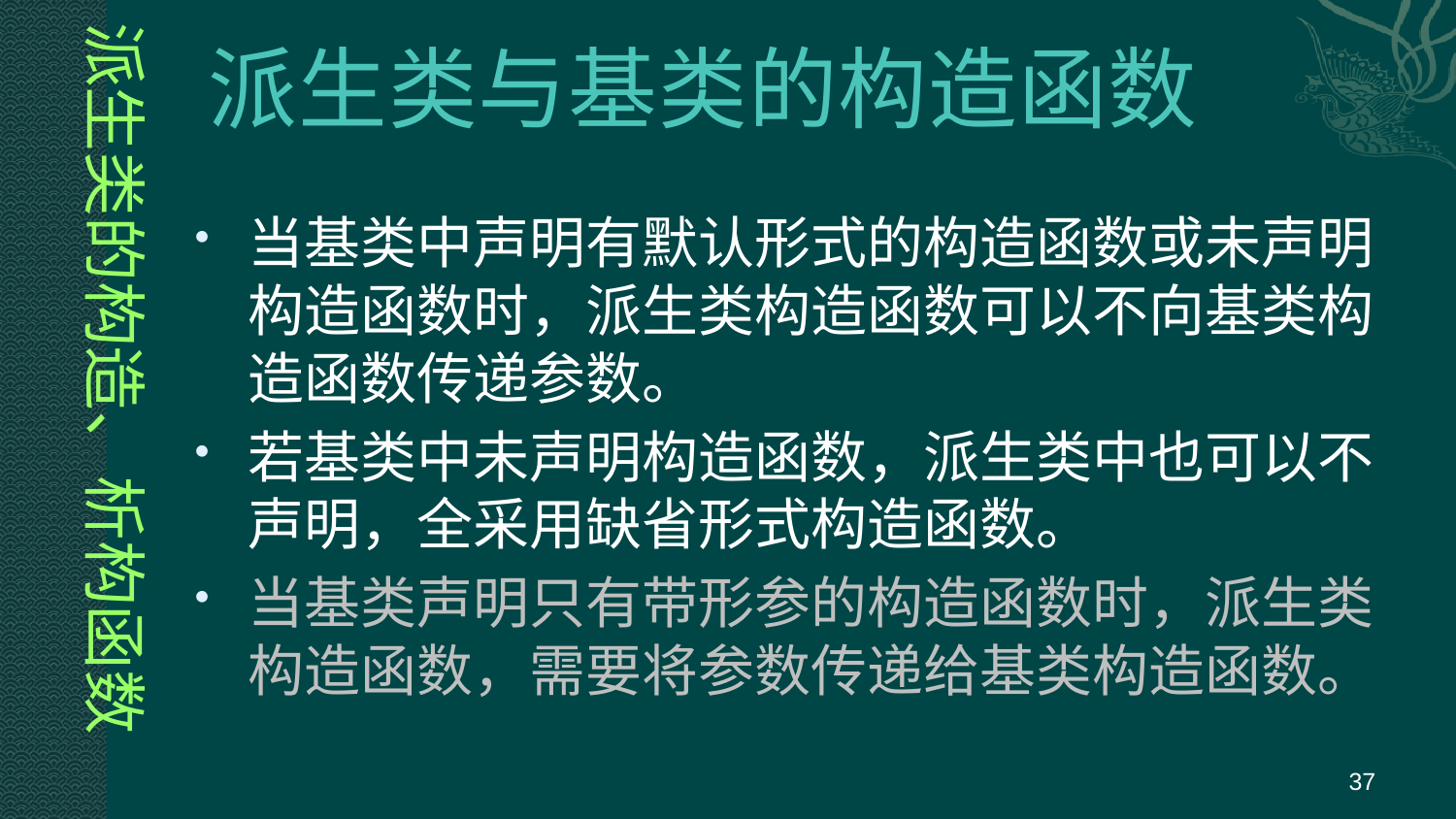

派生类的构造、析构函数
# 派生类与基类的构造函数
当基类中声明有默认形式的构造函数或未声明构造函数时，派生类构造函数可以不向基类构造函数传递参数。
若基类中未声明构造函数，派生类中也可以不声明，全采用缺省形式构造函数。
当基类声明只有带形参的构造函数时，派生类构造函数，需要将参数传递给基类构造函数。
37